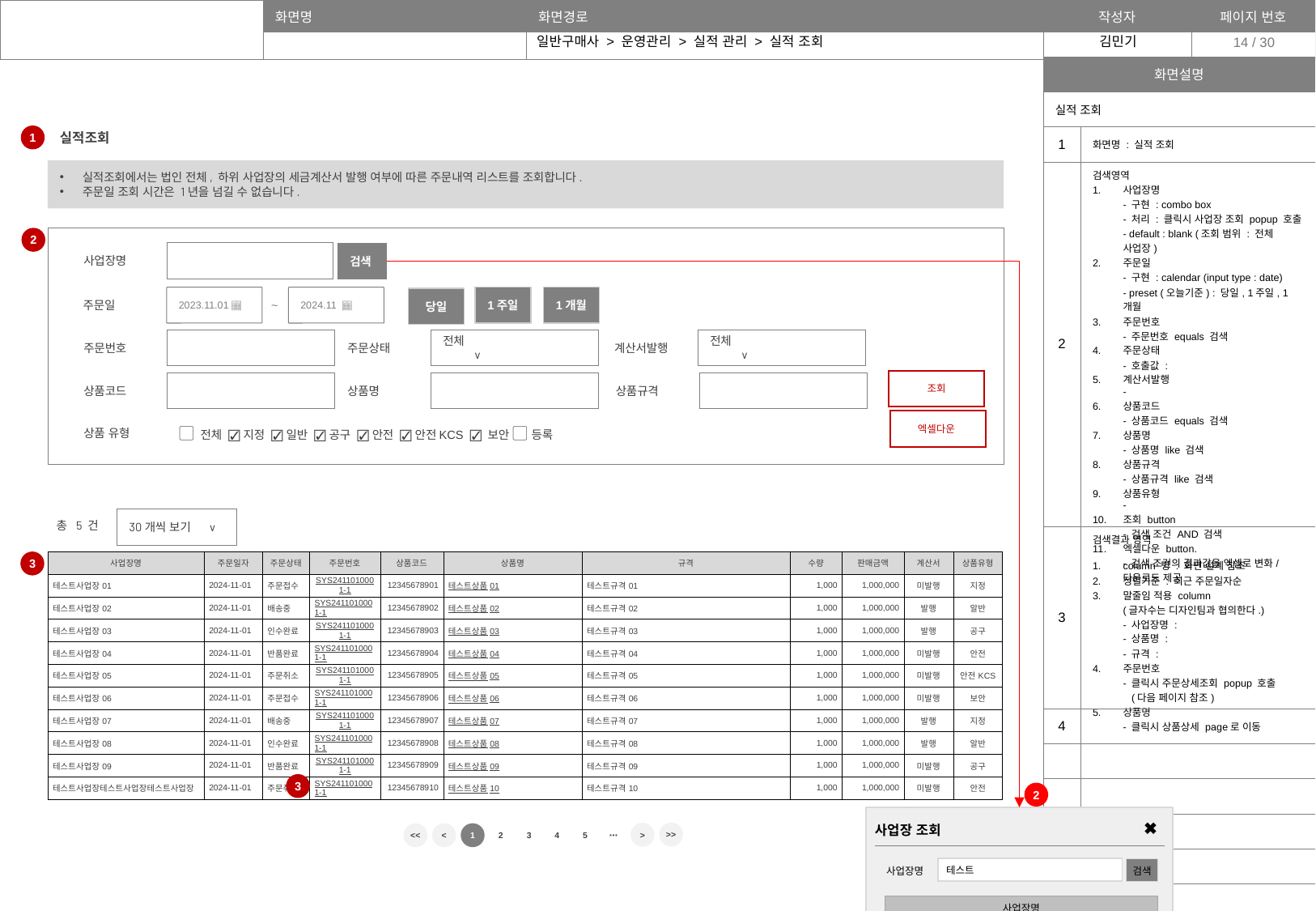

일반구매사 > 운영관리 > 실적 관리 > 실적 조회
14
| 주문관리 | ▼ |
| --- | --- |
| 인수/반품 | ▼ |
| 상품관리 | ▼ |
| 재고/예산 | ▼ |
| 고객센터 | ▼ |
| 운영관리 | ▼ |
| 조직 관리 | ▼ |
| 사업장 관리 |  |
| 사용자 관리 |  |
| 실적 관리 | ▼ |
| 실적조회 |  |
| 세금계산서 |  |
| 채무 관리 |  |
| 재고 조회 | ▼ |
| 사업장별 재고 |  |
| 재고 조회 |  |
| 예산운영 |  |
| 상품관리 | ▼ |
| 상품승인 |  |
| 상품진열 |  |
| 산업안전보건관리비 | ▼ |
| 산업안전보건관리비 |  |
| 산업안전관리비 월별 사용내역 |  |
| SKB산업안전보건 관리비 월별 사용내역 |  |
| 화면설명 |  |
| --- | --- |
| 실적 조회 |  |
| 1 | 화면명 : 실적 조회 |
| 2 | 검색영역 사업장명 - 구현 : combo box - 처리 : 클릭시 사업장 조회 popup 호출 - default : blank (조회 범위 : 전체 사업장) 주문일 - 구현 : calendar (input type : date) - preset (오늘기준) : 당일, 1주일, 1개월 주문번호 - 주문번호 equals 검색 주문상태 - 호출값 : 계산서발행 - 상품코드 - 상품코드 equals 검색 상품명 - 상품명 like 검색 상품규격 - 상품규격 like 검색 상품유형 - 조회 button - 검색 조건 AND 검색 엑셀다운 button. - 검색 조건의 결과값을 엑셀로 변화/다운로드 제공 |
| 3 | 검색결과 영역 column 명 : 화면 설계 참조 정렬기준 : 최근 주문일자순 말줄임 적용 column (글자수는 디자인팀과 협의한다.) - 사업장명 : - 상품명 : - 규격 : 주문번호 - 클릭시 주문상세조회 popup 호출 (다음 페이지 참조) 상품명 - 클릭시 상품상세 page로 이동 |
| 4 |  |
|  |  |
|  |  |
|  |  |
|  |  |
|  |  |
|  |  |
|  |  |
실적조회
1
실적조회에서는 법인 전체, 하위 사업장의 세금계산서 발행 여부에 따른 주문내역 리스트를 조회합니다.
주문일 조회 시간은 1년을 넘길 수 없습니다.
2

사업장명

검색
주문일
2023.11.01 📅
~
2024.11  📅
1주일
1개월
당일
주문번호

주문상태
전체                                               v
계산서발행
전체                                               v
조회
상품코드

상품명

상품규격

엑셀다운
상품 유형
▢ 전체  ☑️ 지정  ☑️ 일반  ☑️ 공구  ☑️ 안전  ☑️ 안전KCS  ☑️ 보안 ▢ 등록
총  5 건
30개씩 보기     v
3
| 사업장명 | 주문일자 | 주문상태 | 주문번호 | 상품코드 | 상품명 | 규격 | 수량 | 판매금액 | 계산서 | 상품유형 |
| --- | --- | --- | --- | --- | --- | --- | --- | --- | --- | --- |
| 테스트사업장01 | 2024-11-01 | 주문접수 | SYS2411010001-1 | 12345678901 | 테스트상품01 | 테스트규격01 | 1,000 | 1,000,000 | 미발행 | 지정 |
| 테스트사업장02 | 2024-11-01 | 배송중 | SYS2411010001-1 | 12345678902 | 테스트상품02 | 테스트규격02 | 1,000 | 1,000,000 | 발행 | 알반 |
| 테스트사업장03 | 2024-11-01 | 인수완료 | SYS2411010001-1 | 12345678903 | 테스트상품03 | 테스트규격03 | 1,000 | 1,000,000 | 발행 | 공구 |
| 테스트사업장04 | 2024-11-01 | 반품완료 | SYS2411010001-1 | 12345678904 | 테스트상품04 | 테스트규격04 | 1,000 | 1,000,000 | 미발행 | 안전 |
| 테스트사업장05 | 2024-11-01 | 주문취소 | SYS2411010001-1 | 12345678905 | 테스트상품05 | 테스트규격05 | 1,000 | 1,000,000 | 미발행 | 안전KCS |
| 테스트사업장06 | 2024-11-01 | 주문접수 | SYS2411010001-1 | 12345678906 | 테스트상품06 | 테스트규격06 | 1,000 | 1,000,000 | 미발행 | 보안 |
| 테스트사업장07 | 2024-11-01 | 배송중 | SYS2411010001-1 | 12345678907 | 테스트상품07 | 테스트규격07 | 1,000 | 1,000,000 | 발행 | 지정 |
| 테스트사업장08 | 2024-11-01 | 인수완료 | SYS2411010001-1 | 12345678908 | 테스트상품08 | 테스트규격08 | 1,000 | 1,000,000 | 발행 | 알반 |
| 테스트사업장09 | 2024-11-01 | 반품완료 | SYS2411010001-1 | 12345678909 | 테스트상품09 | 테스트규격09 | 1,000 | 1,000,000 | 미발행 | 공구 |
| 테스트사업장테스트사업장테스트사업장 | 2024-11-01 | 주문취소 | SYS2411010001-1 | 12345678910 | 테스트상품10 | 테스트규격10 | 1,000 | 1,000,000 | 미발행 | 안전 |
3
2

✖
사업장 조회
>>
⋯
>
3
4
5
<
1
2
<<
| 사업장명 |  |
| --- | --- |
| 테스트 |
| --- |
| 검색 |
| --- |
| 사업장명 |
| --- |
| 테스트 사업장 01 |
| 테스트 사업장 02 |
| 테스트 사업장 03 |
| 테스트 사업장 04 |
| 테스트 사업장 05 |
| 테스트 사업장 06 |
| 테스트 사업장 07 |
| 테스트 사업장 08 |
| 테스트 사업장 09 |
| 테스트 사업장 10 |
<<
<
1
2
3
⦁⦁⦁
10
>
>>
닫기
선택